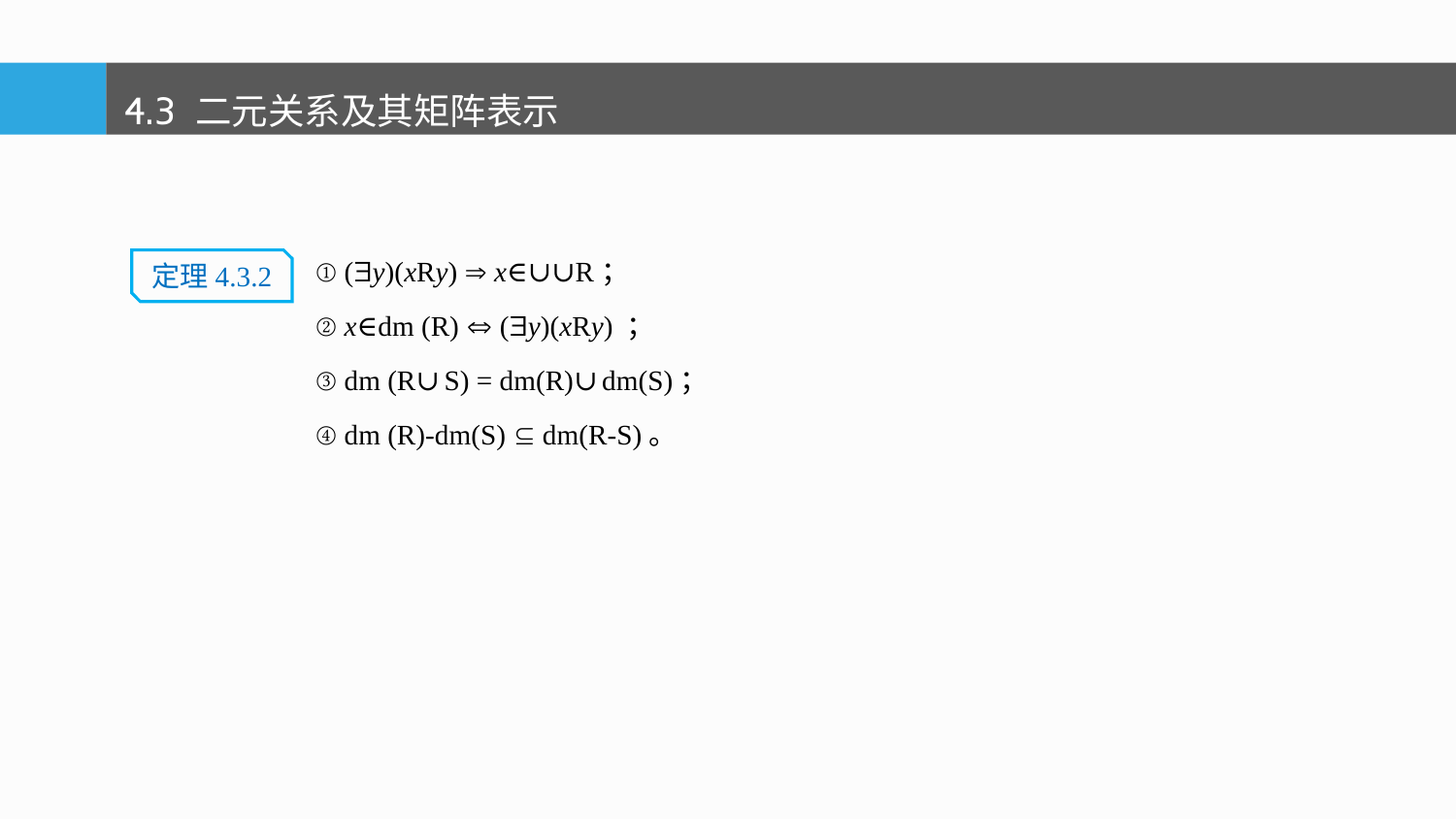

4.3 二元关系及其矩阵表示

    ① (∃y)(xRy) ⇒ x∈∪∪R；
    ② x∈dm (R) ⇔ (∃y)(xRy) ；
    ③ dm (R∪S) = dm(R)∪dm(S)；
    ④ dm (R)-dm(S) ⊆ dm(R-S)。

定理4.3.2